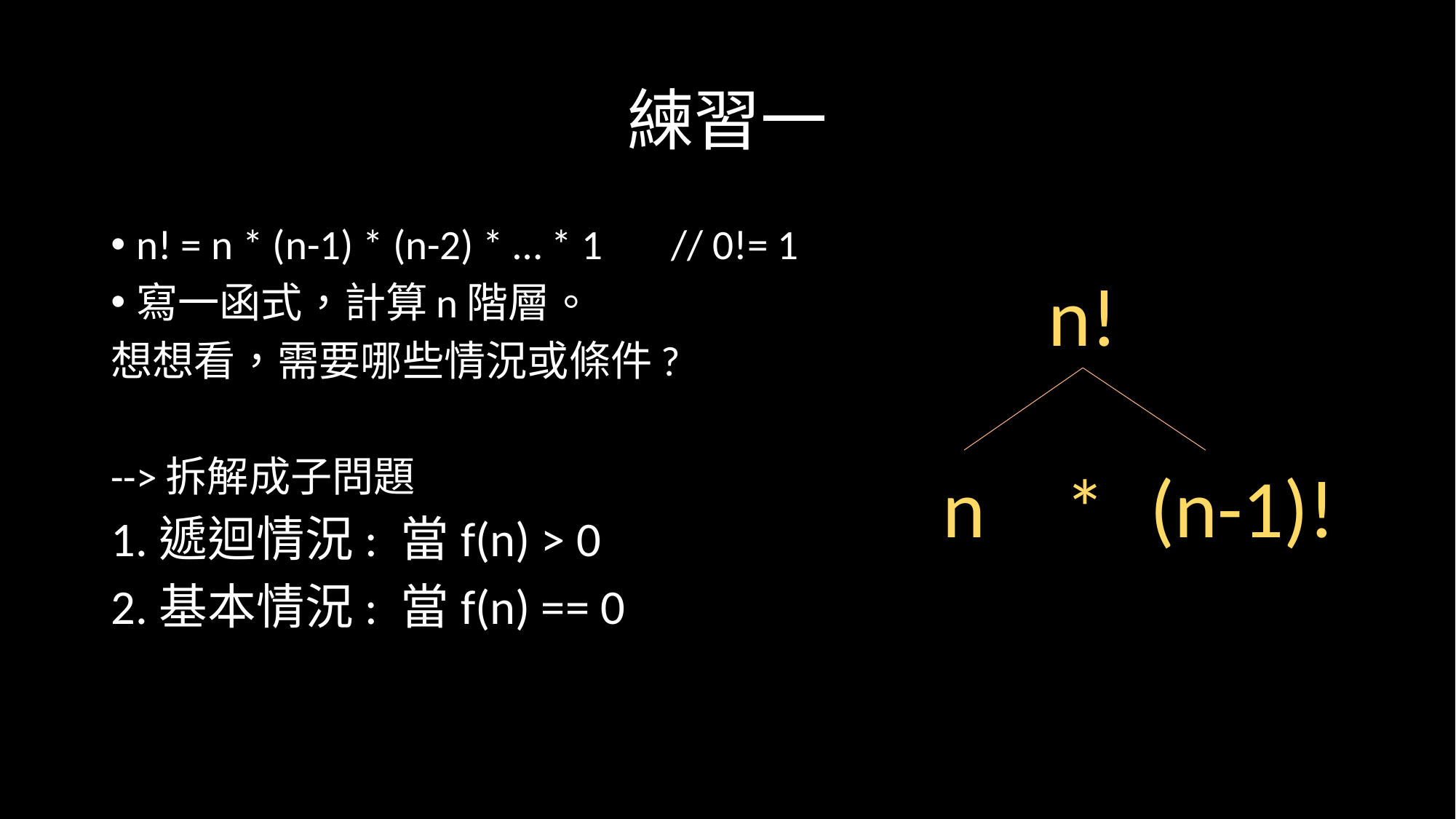

# 練習一
n! = n * (n-1) * (n-2) * … * 1	       // 0!= 1
寫一函式，計算n階層。
想想看，需要哪些情況或條件?

-->拆解成子問題

n!
n
*
    (n-1)!
1.遞迴情況: 當f(n) > 0
2.基本情況: 當f(n) == 0